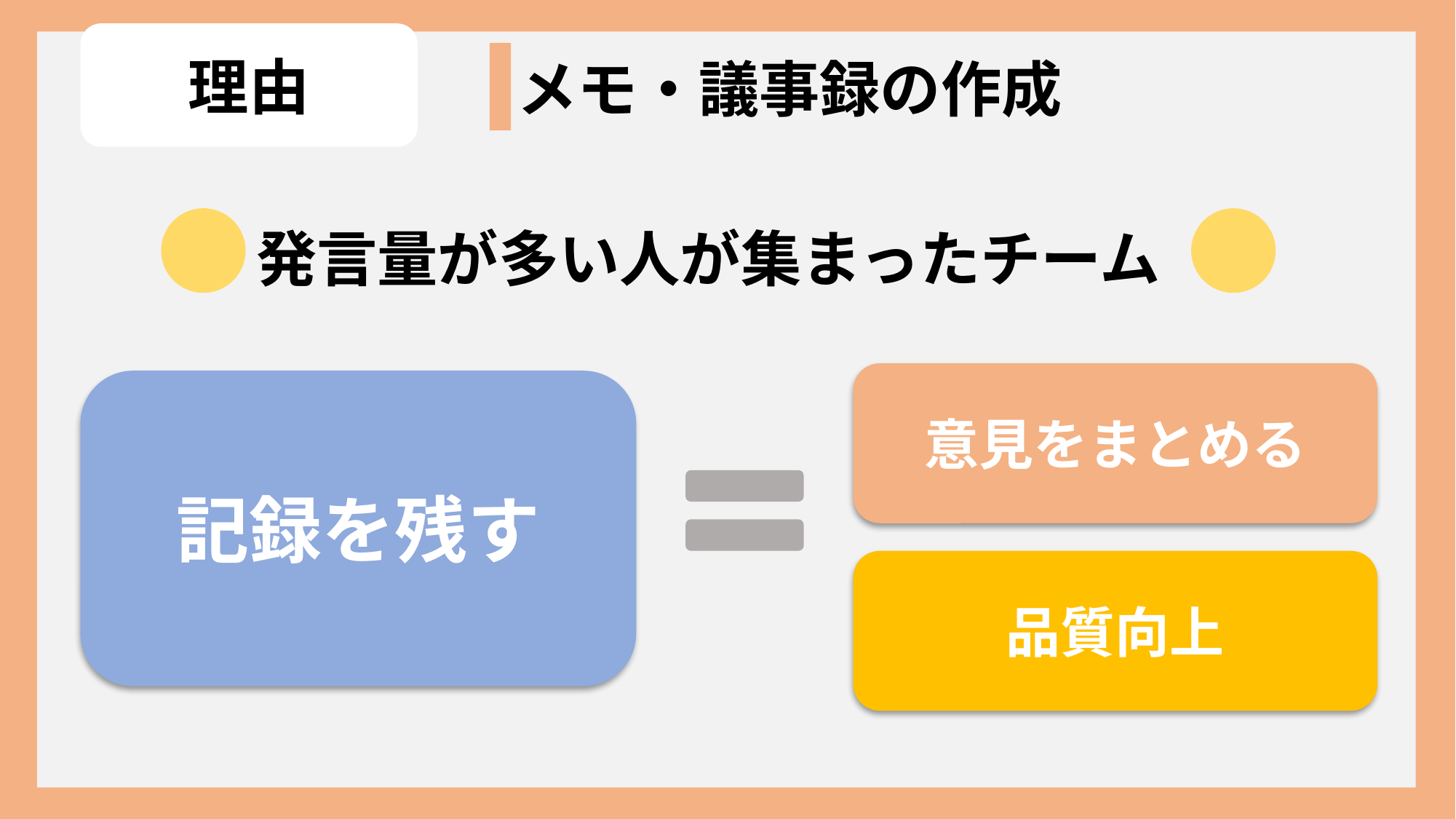

理由

メモ・議事録の作成

発言量が多い人が集まったチーム
意見をまとめる
記録を残す

品質向上